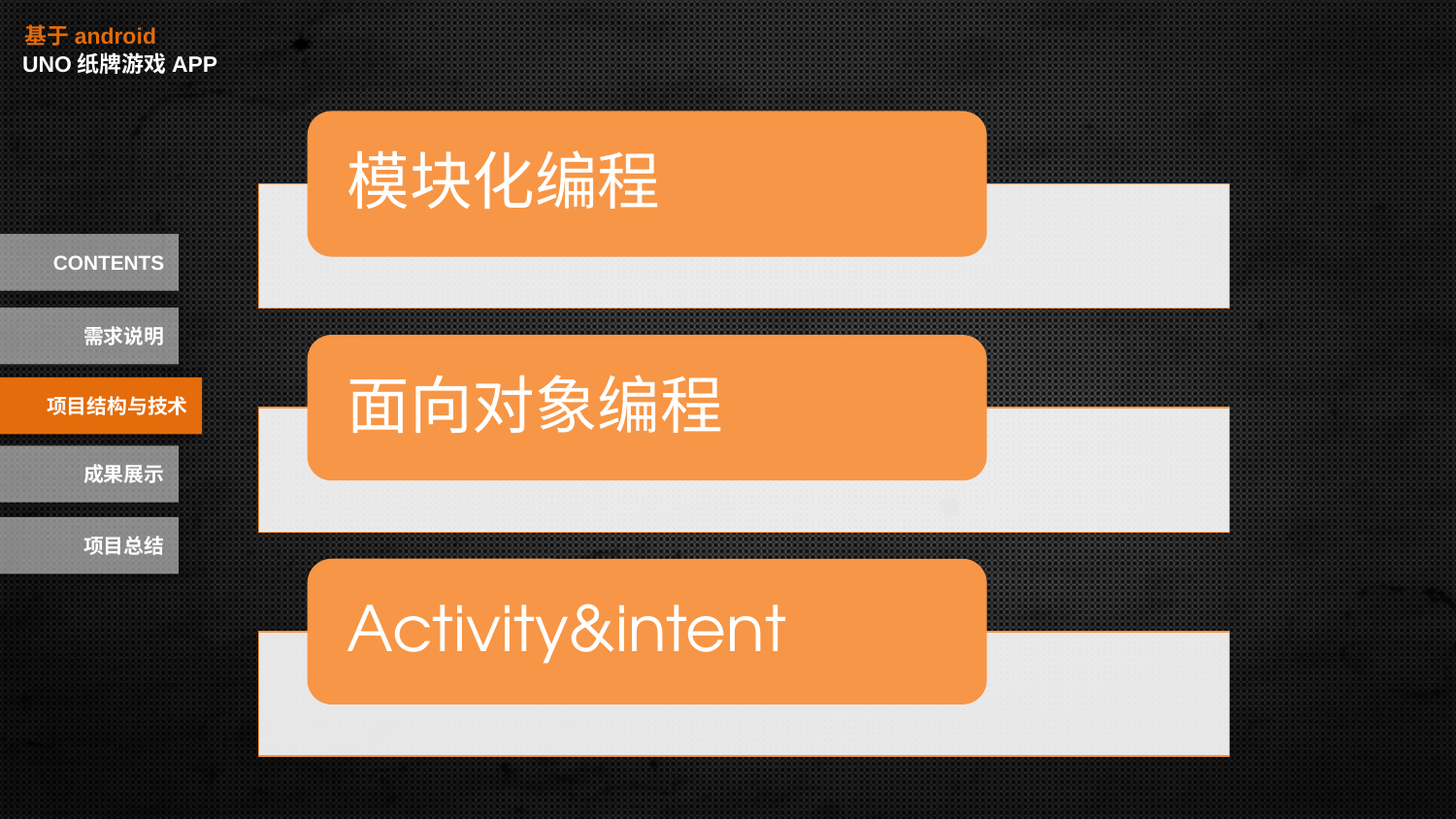

基于android
UNO纸牌游戏APP
模块化编程
面向对象编程
Activity&intent

CONTENTS

需求说明

项目结构与技术

成果展示

项目总结